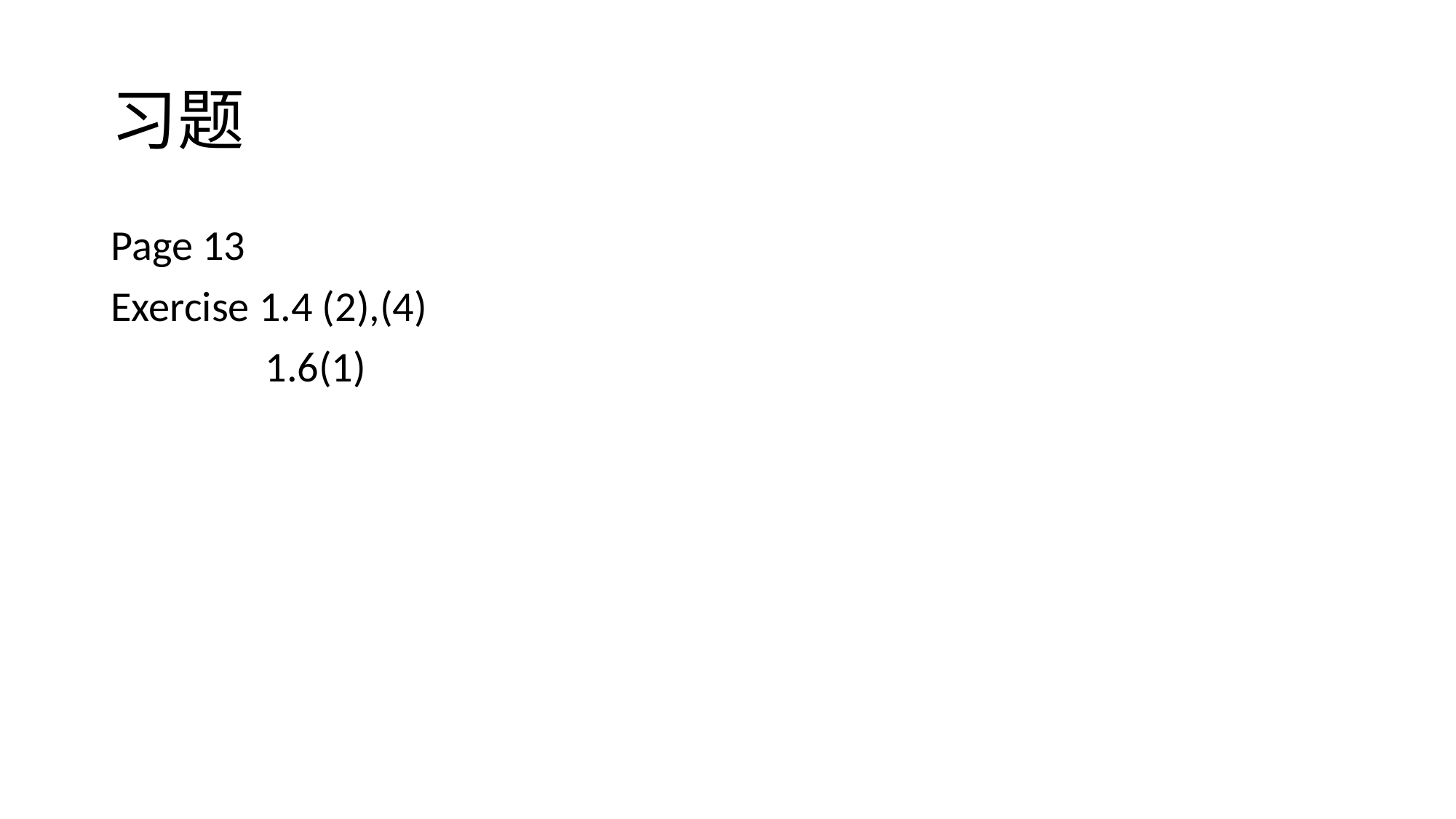

# 习题
Page 13
Exercise 1.4 (2),(4)
                1.6(1)